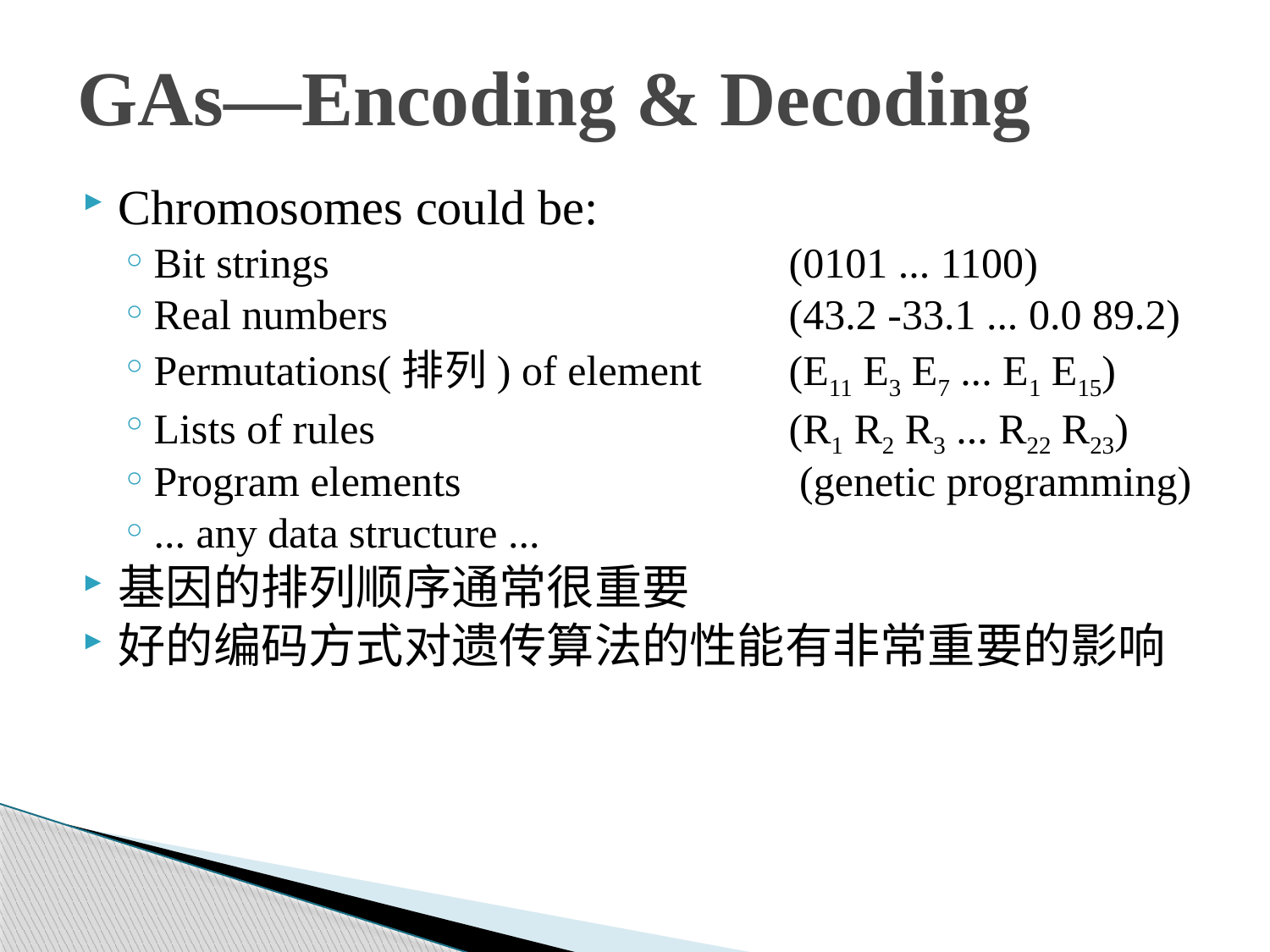

GAs—Encoding & Decoding
# Chromosomes could be:
Bit strings                                         	(0101 ... 1100)
Real numbers                     		(43.2 -33.1 ... 0.0 89.2)
Permutations(排列) of element     	(E11 E3 E7 ... E1 E15)
Lists of rules                       		(R1 R2 R3 ... R22 R23)
Program elements              		 (genetic programming)
... any data structure ...
基因的排列顺序通常很重要
好的编码方式对遗传算法的性能有非常重要的影响